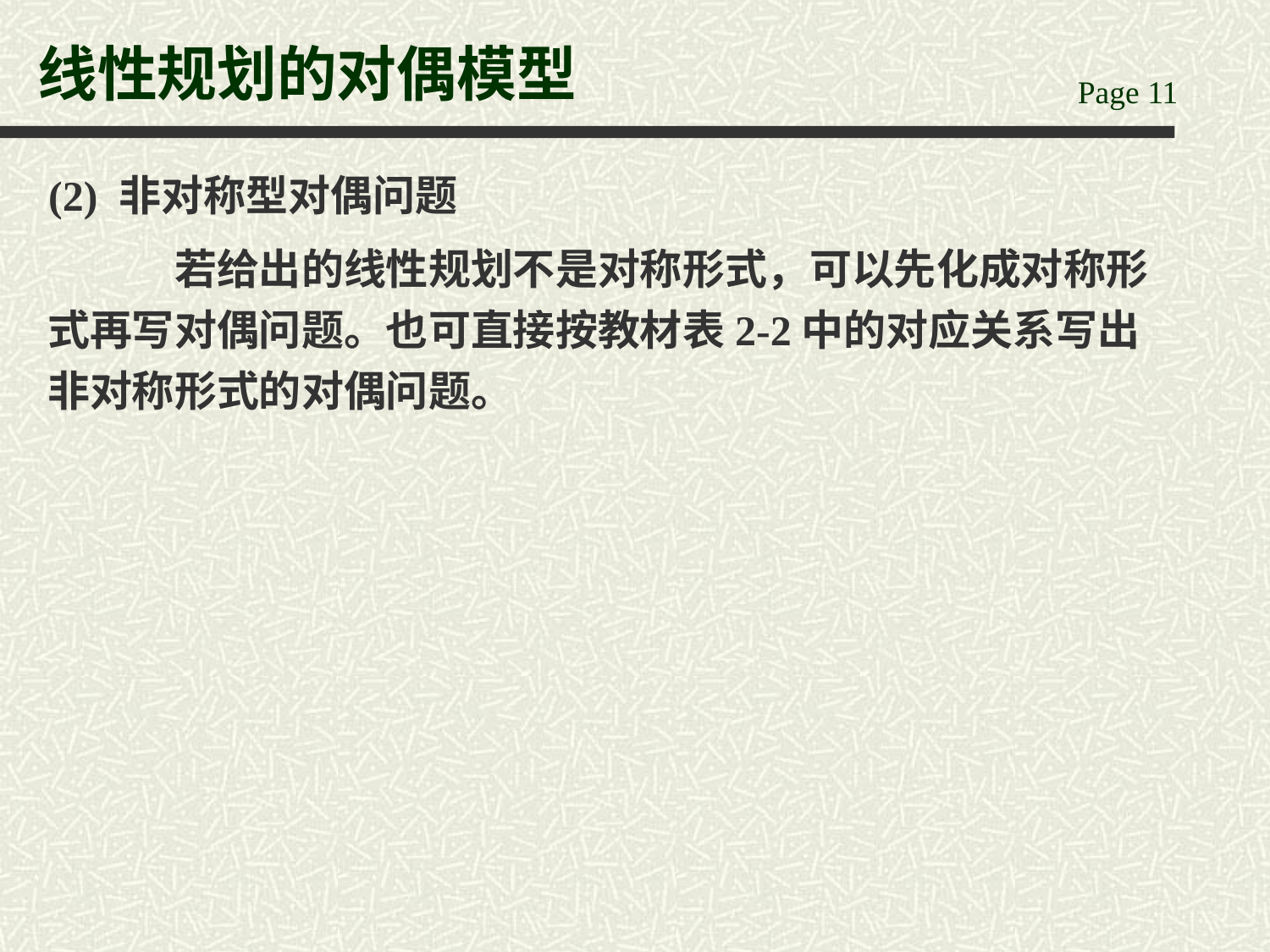

# 线性规划的对偶模型
(2) 非对称型对偶问题
	若给出的线性规划不是对称形式，可以先化成对称形式再写对偶问题。也可直接按教材表2-2中的对应关系写出非对称形式的对偶问题。